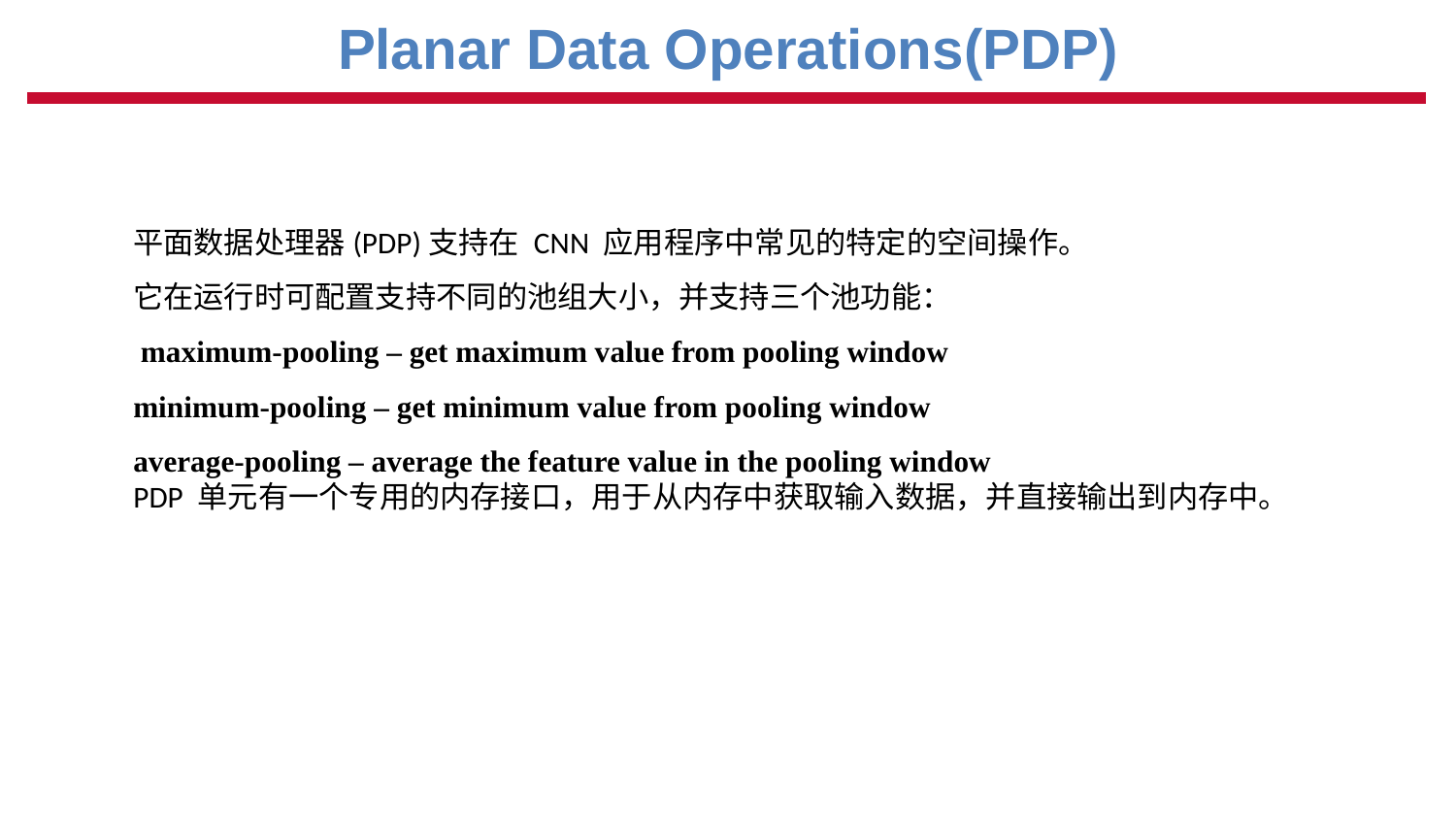

Planar Data Operations(PDP)
平面数据处理器(PDP)支持在 CNN 应用程序中常见的特定的空间操作。
它在运行时可配置支持不同的池组大小，并支持三个池功能：
 maximum-pooling – get maximum value from pooling window
minimum-pooling – get minimum value from pooling window
average-pooling – average the feature value in the pooling window
PDP 单元有一个专用的内存接口，用于从内存中获取输入数据，并直接输出到内存中。
10